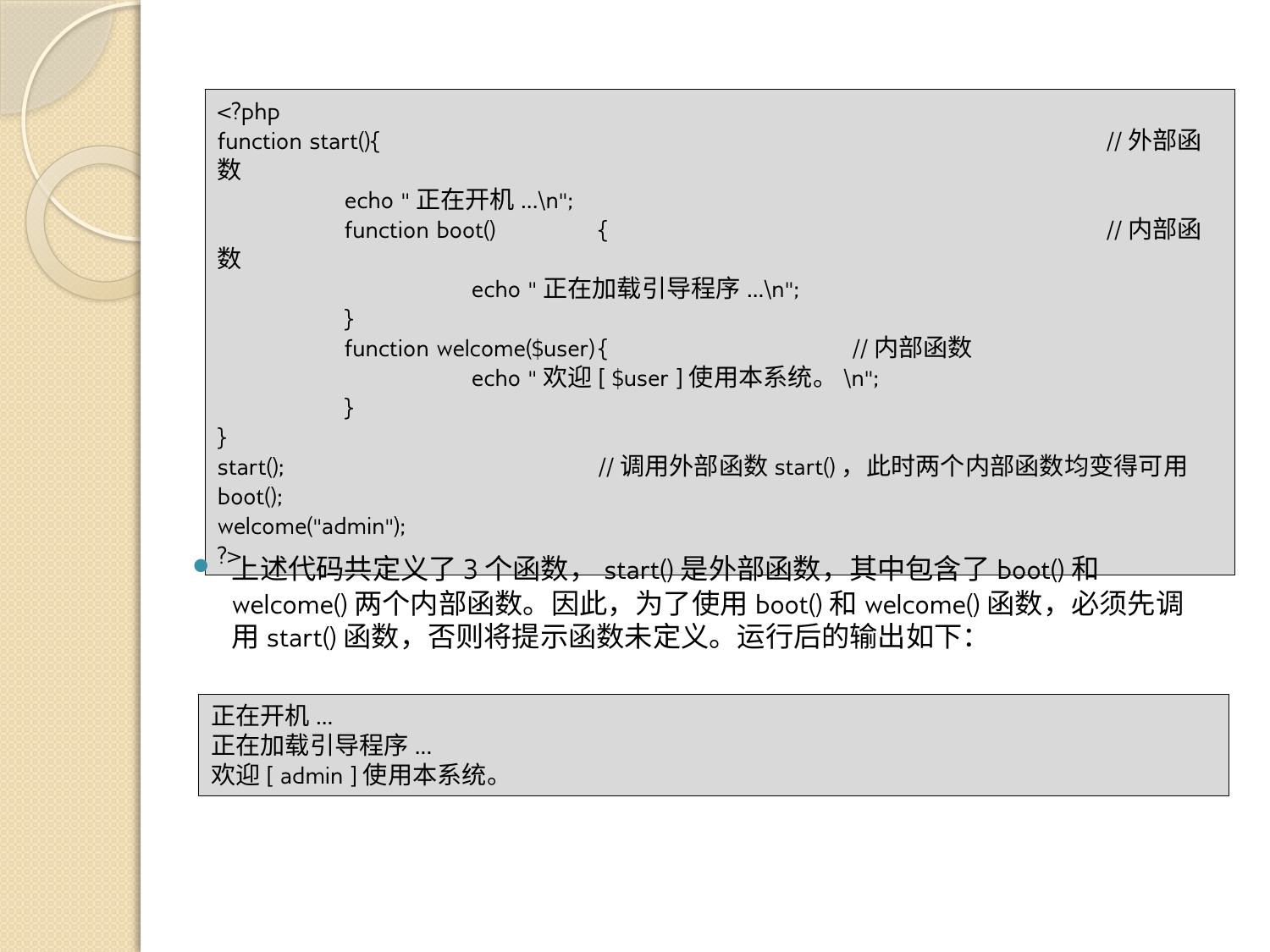

<?php
function start(){						//外部函数
	echo "正在开机...\n";
	function boot()	{				//内部函数
		echo "正在加载引导程序...\n";
	}
	function welcome($user)	{		//内部函数
		echo "欢迎[ $user ]使用本系统。\n";
	}
}
start();			//调用外部函数start()，此时两个内部函数均变得可用
boot();
welcome("admin");
?>
上述代码共定义了3个函数，start()是外部函数，其中包含了boot()和welcome()两个内部函数。因此，为了使用boot()和welcome()函数，必须先调用start()函数，否则将提示函数未定义。运行后的输出如下：
正在开机...
正在加载引导程序...
欢迎[ admin ]使用本系统。